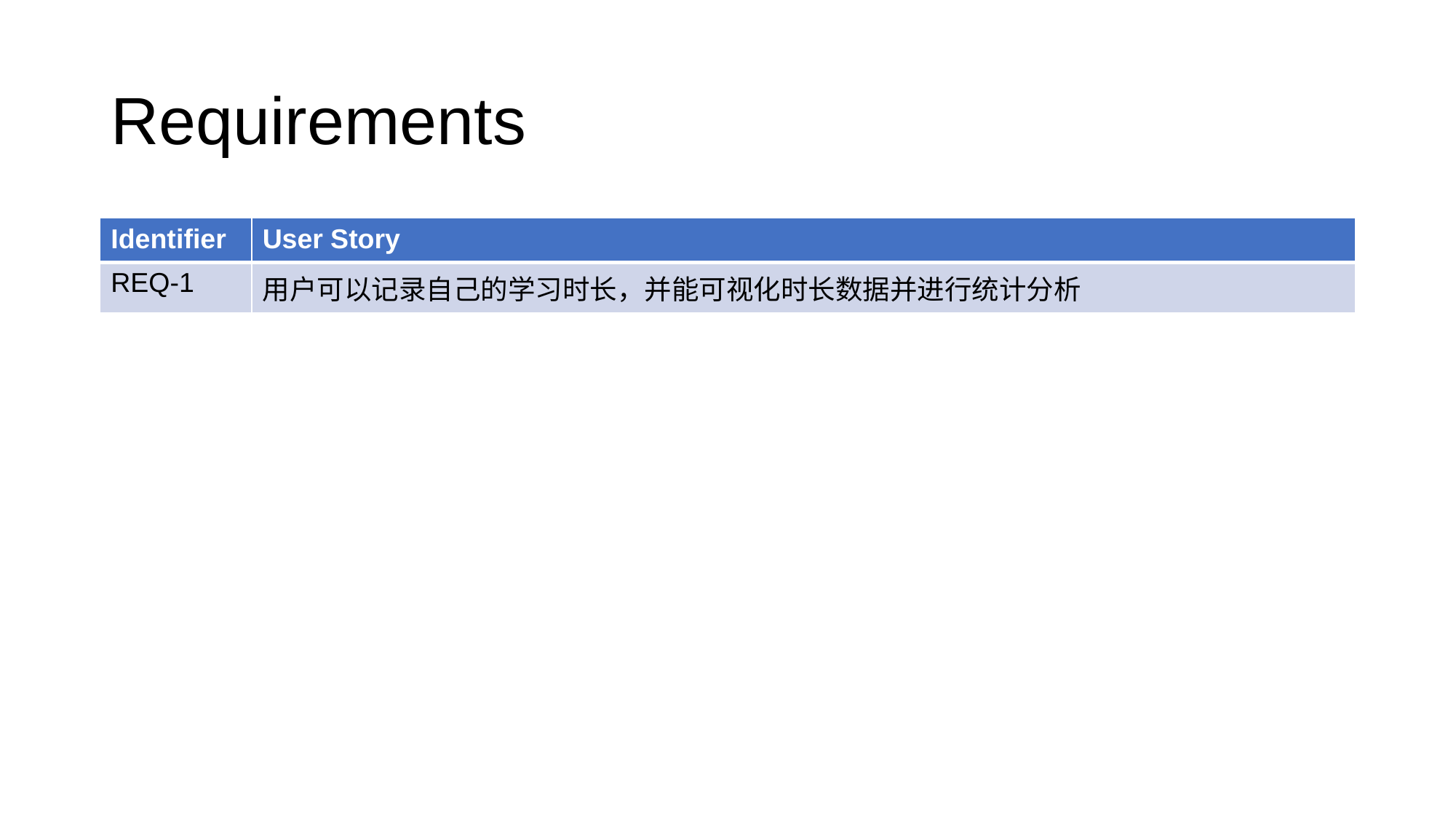

# Requirements
| Identifier | User Story |
| --- | --- |
| REQ-1 | 用户可以记录自己的学习时长，并能可视化时长数据并进行统计分析 |